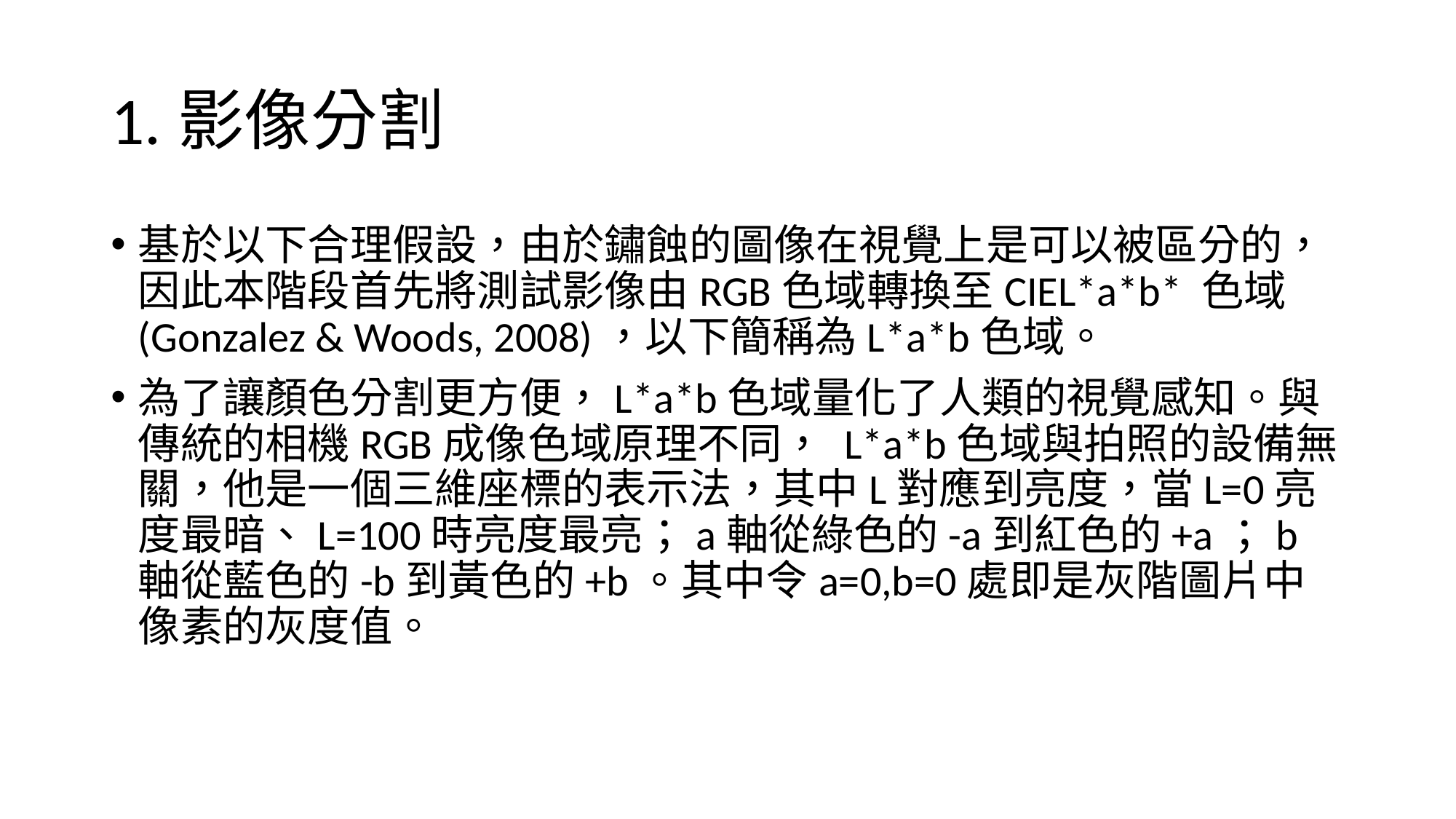

# 1.影像分割
基於以下合理假設，由於鏽蝕的圖像在視覺上是可以被區分的，因此本階段首先將測試影像由RGB色域轉換至CIEL*a*b* 色域 (Gonzalez & Woods, 2008)，以下簡稱為L*a*b色域。
為了讓顏色分割更方便，L*a*b色域量化了人類的視覺感知。與傳統的相機RGB成像色域原理不同， L*a*b色域與拍照的設備無關，他是一個三維座標的表示法，其中L對應到亮度，當L=0亮度最暗、L=100時亮度最亮；a軸從綠色的-a到紅色的+a；b軸從藍色的-b到黃色的+b。其中令a=0,b=0處即是灰階圖片中像素的灰度值。